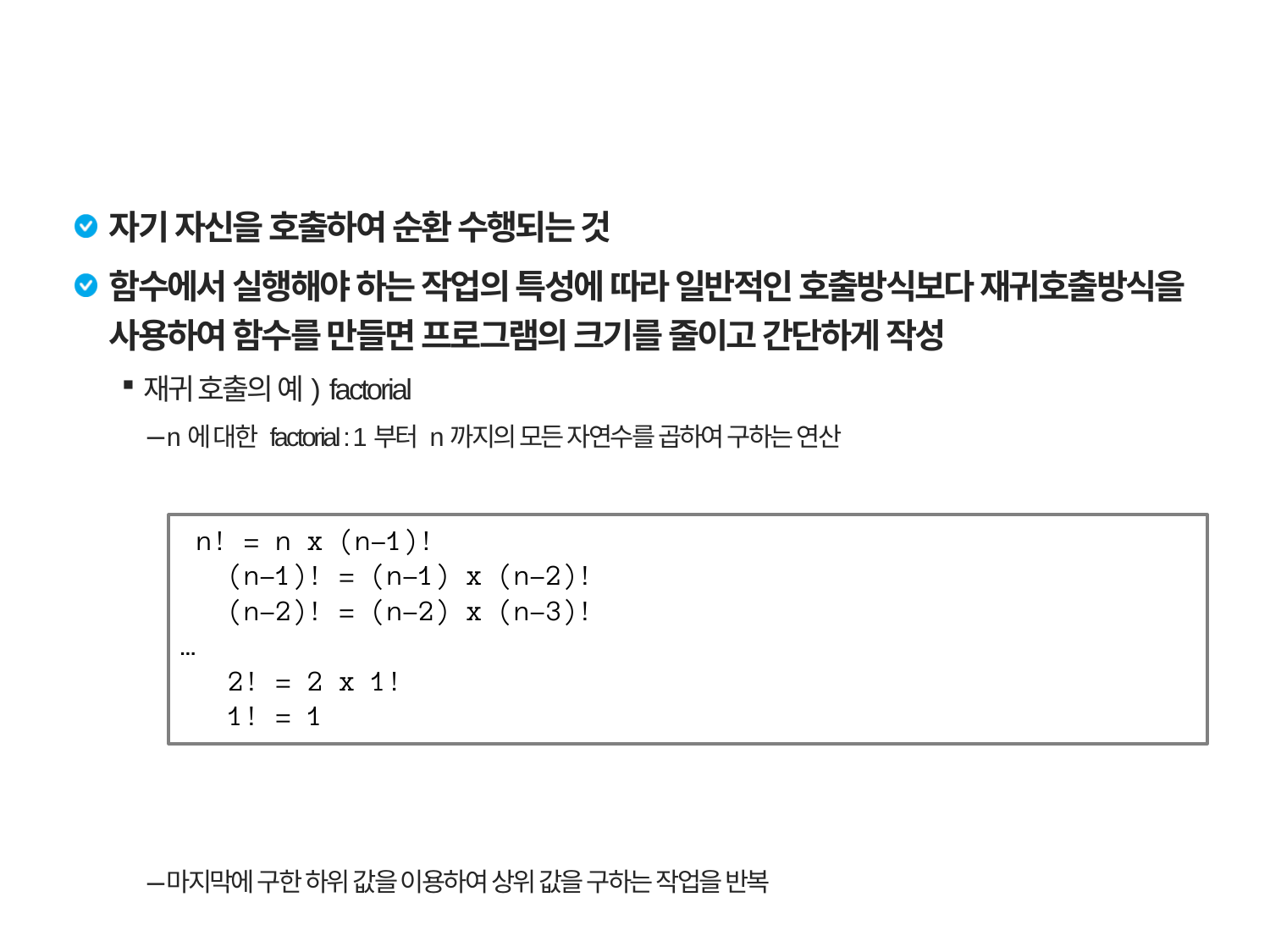

재귀호출
자기 자신을 호출하여 순환 수행되는 것
함수에서 실행해야 하는 작업의 특성에 따라 일반적인 호출방식보다 재귀호출방식을 사용하여 함수를 만들면 프로그램의 크기를 줄이고 간단하게 작성
재귀 호출의 예)  factorial
n에 대한 factorial : 1부터 n까지의 모든 자연수를 곱하여 구하는 연산

마지막에 구한 하위 값을 이용하여 상위 값을 구하는 작업을 반복
 n! = n x (n-1)!
   (n-1)! = (n-1) x (n-2)!
   (n-2)! = (n-2) x (n-3)!
…
   2! = 2 x 1!
   1! = 1